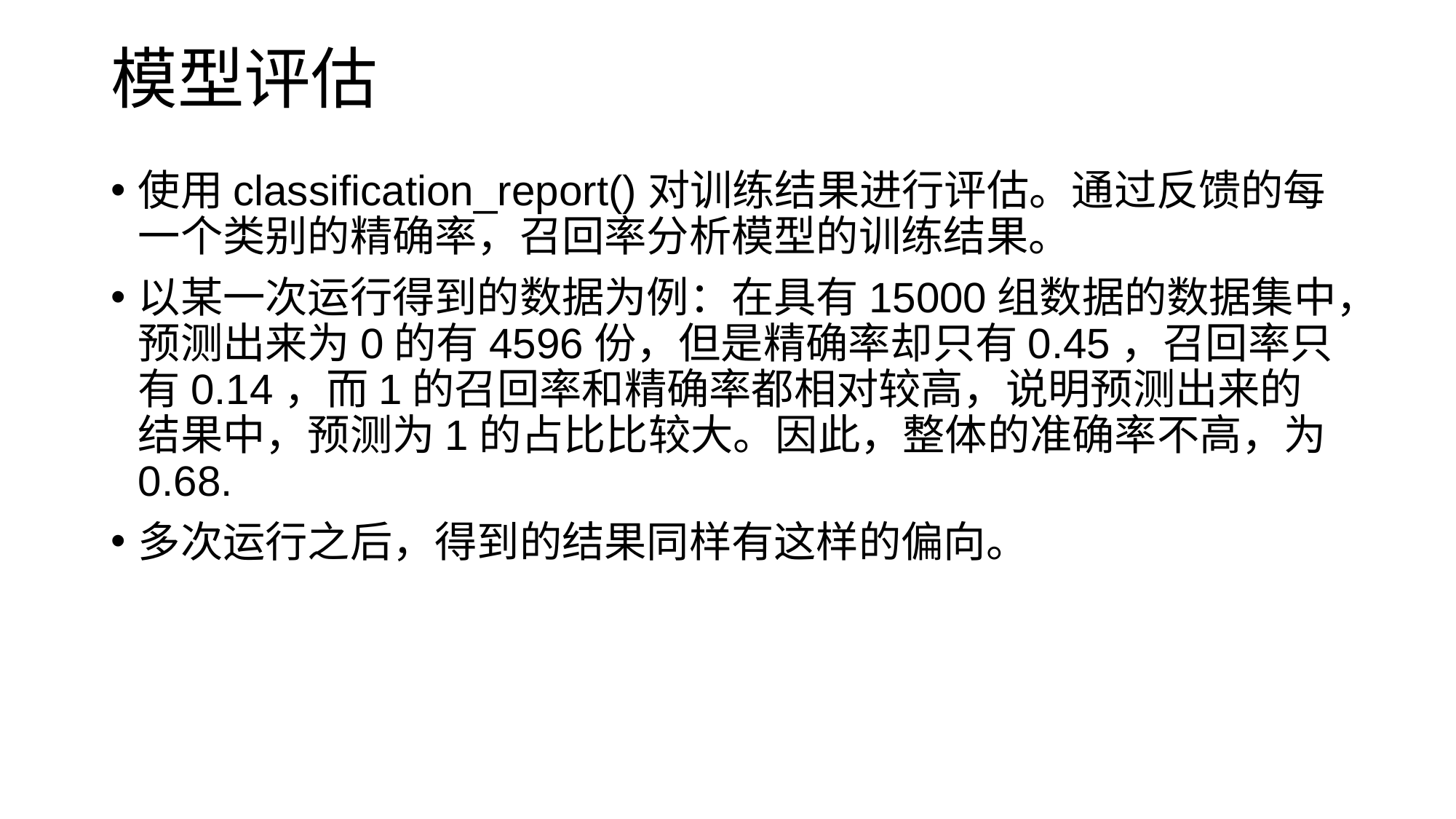

# 模型评估
使用classification_report()对训练结果进行评估。通过反馈的每一个类别的精确率，召回率分析模型的训练结果。
以某一次运行得到的数据为例：在具有15000组数据的数据集中，预测出来为0的有4596份，但是精确率却只有0.45，召回率只有0.14，而1的召回率和精确率都相对较高，说明预测出来的结果中，预测为1的占比比较大。因此，整体的准确率不高，为0.68.
多次运行之后，得到的结果同样有这样的偏向。